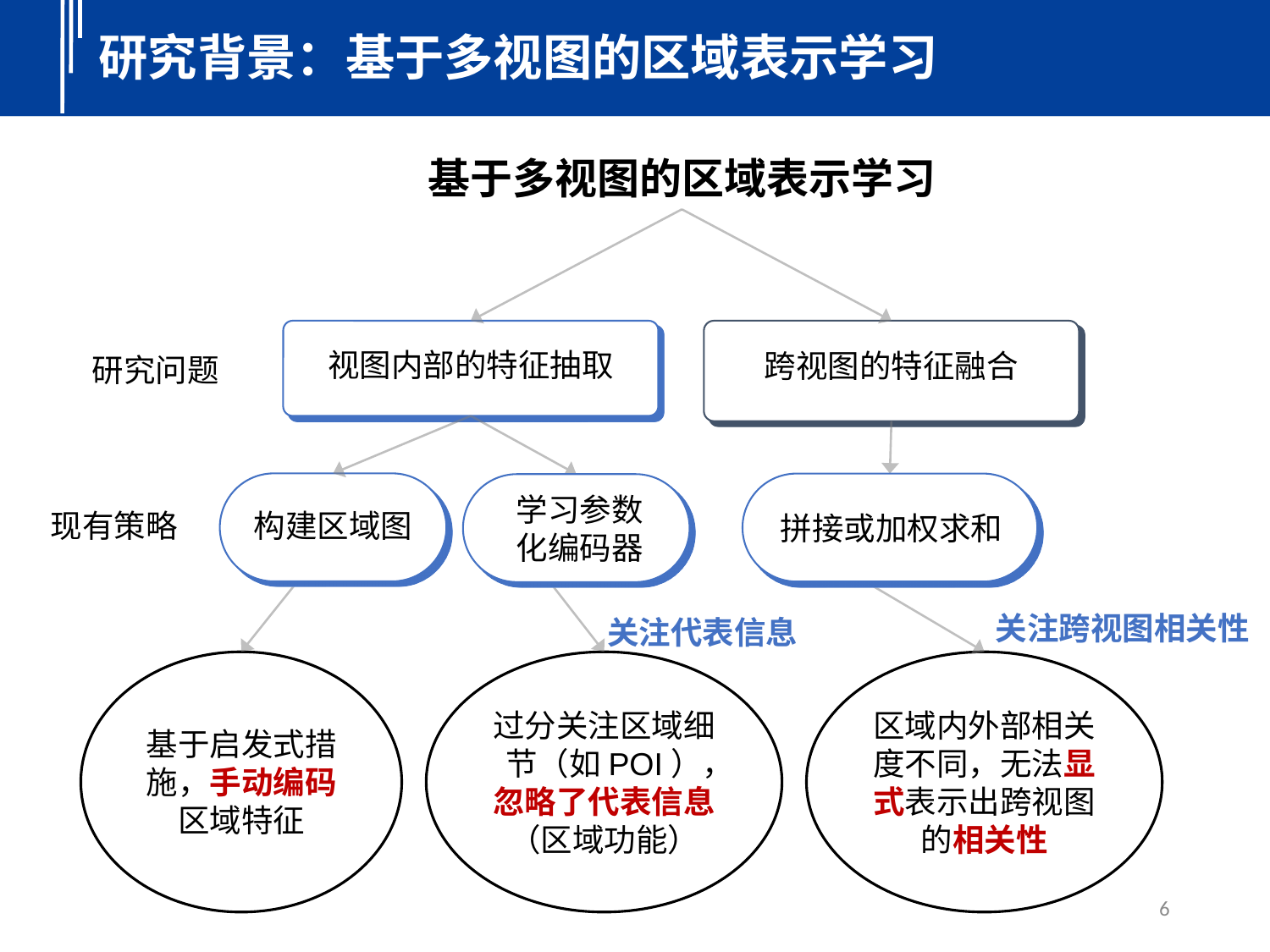

研究背景：基于多视图的区域表示学习
基于多视图的区域表示学习

视图内部的特征抽取
跨视图的特征融合
研究问题

学习参数化编码器
现有策略
构建区域图
拼接或加权求和
关注跨视图相关性
关注代表信息
基于启发式措施，手动编码区域特征
过分关注区域细节（如POI），忽略了代表信息（区域功能）
区域内外部相关度不同，无法显式表示出跨视图的相关性
6